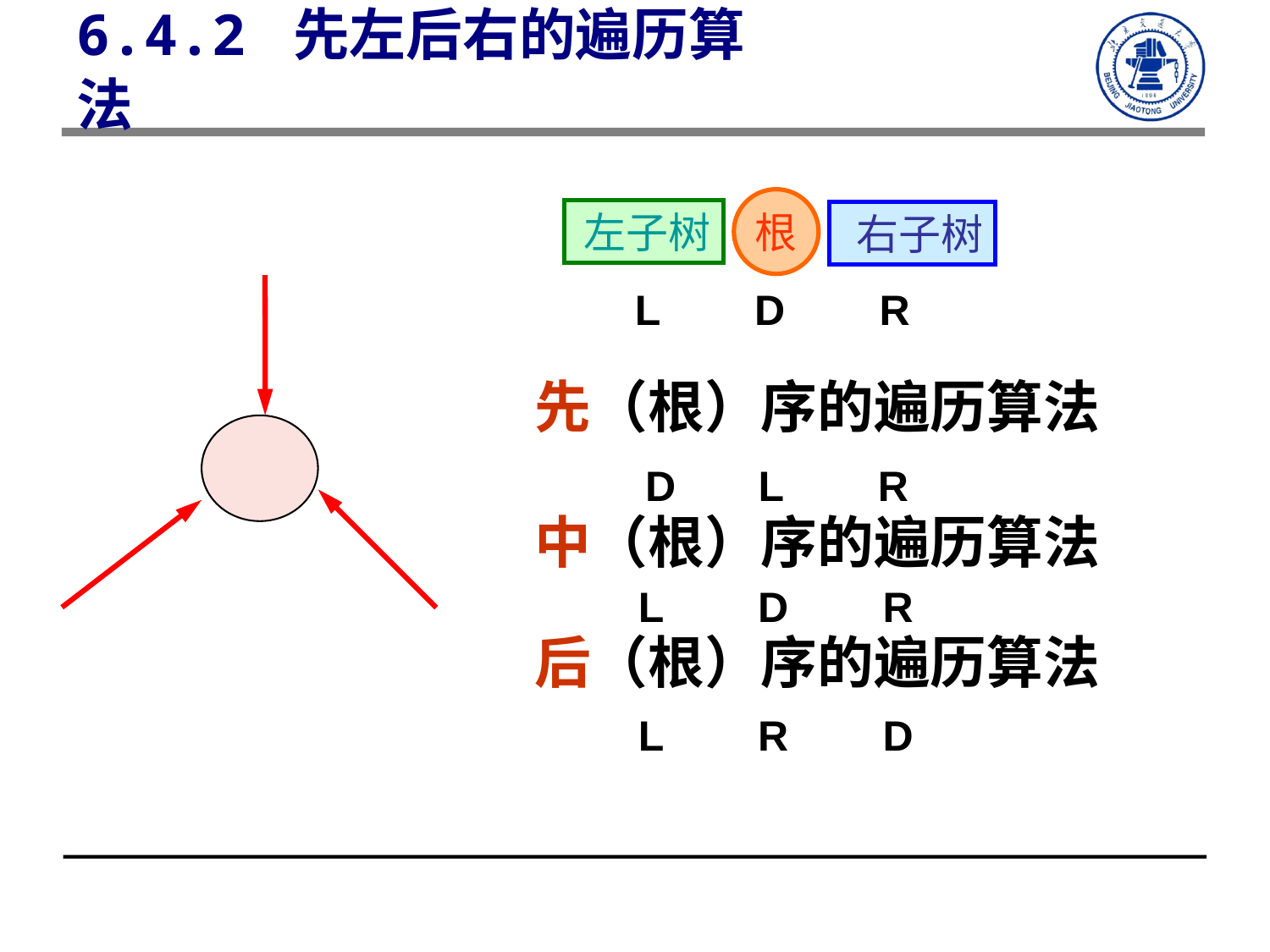

6.4.2 先左后右的遍历算法
根
左子树
右子树
L        D        R

先（根）序的遍历算法

D       L        R

中（根）序的遍历算法
L        D        R
后（根）序的遍历算法
L        R        D